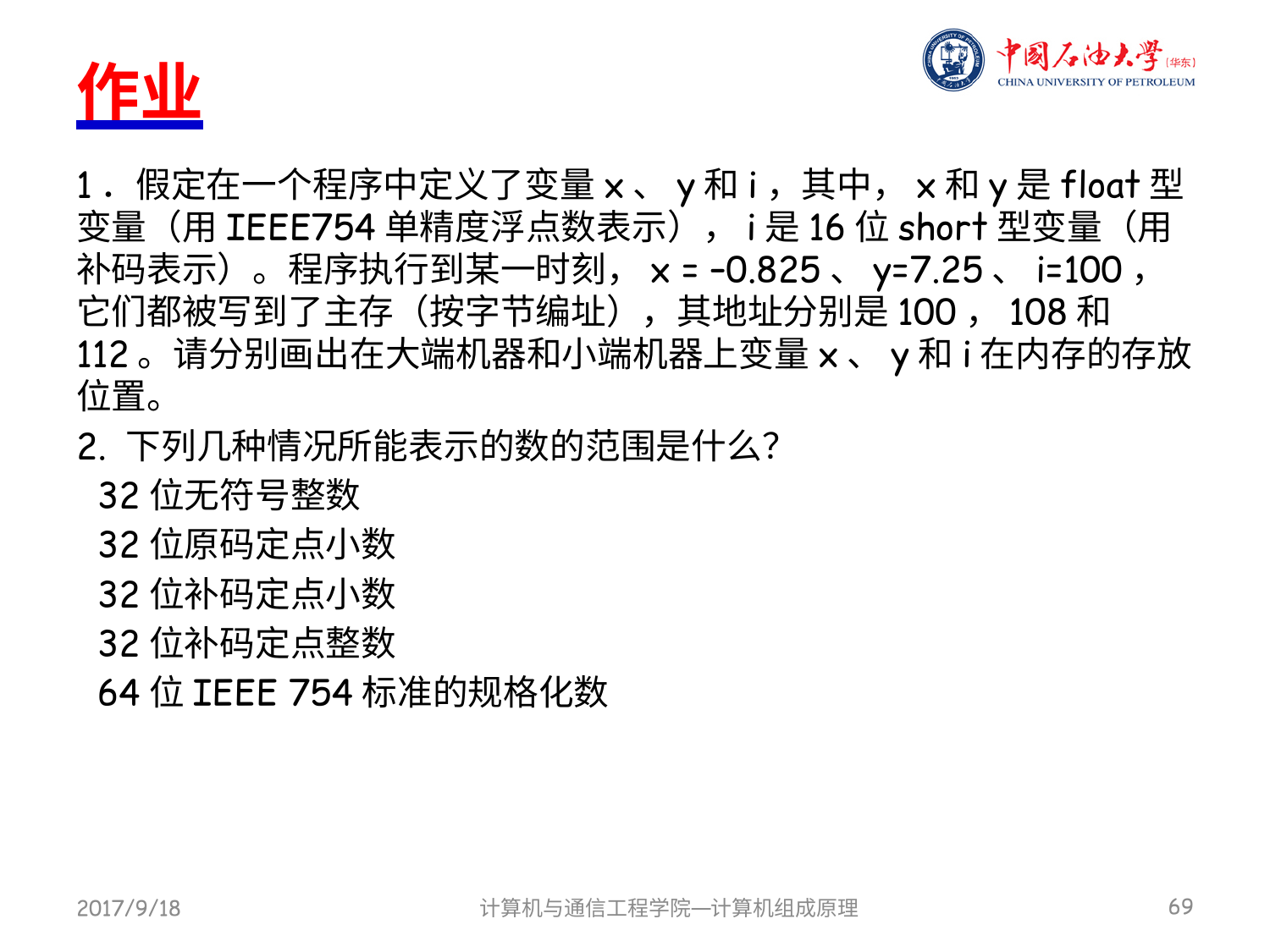

# 作业
1．假定在一个程序中定义了变量x、y和i，其中，x和y是float型变量（用IEEE754单精度浮点数表示），i是16位short型变量（用补码表示）。程序执行到某一时刻，x = –0.825、y=7.25、i=100，它们都被写到了主存（按字节编址），其地址分别是100，108和112。请分别画出在大端机器和小端机器上变量x、y和i在内存的存放位置。
2. 下列几种情况所能表示的数的范围是什么？
  32位无符号整数
  32位原码定点小数
  32位补码定点小数
  32位补码定点整数
  64位IEEE 754标准的规格化数

2017/9/18
计算机与通信工程学院—计算机组成原理
69